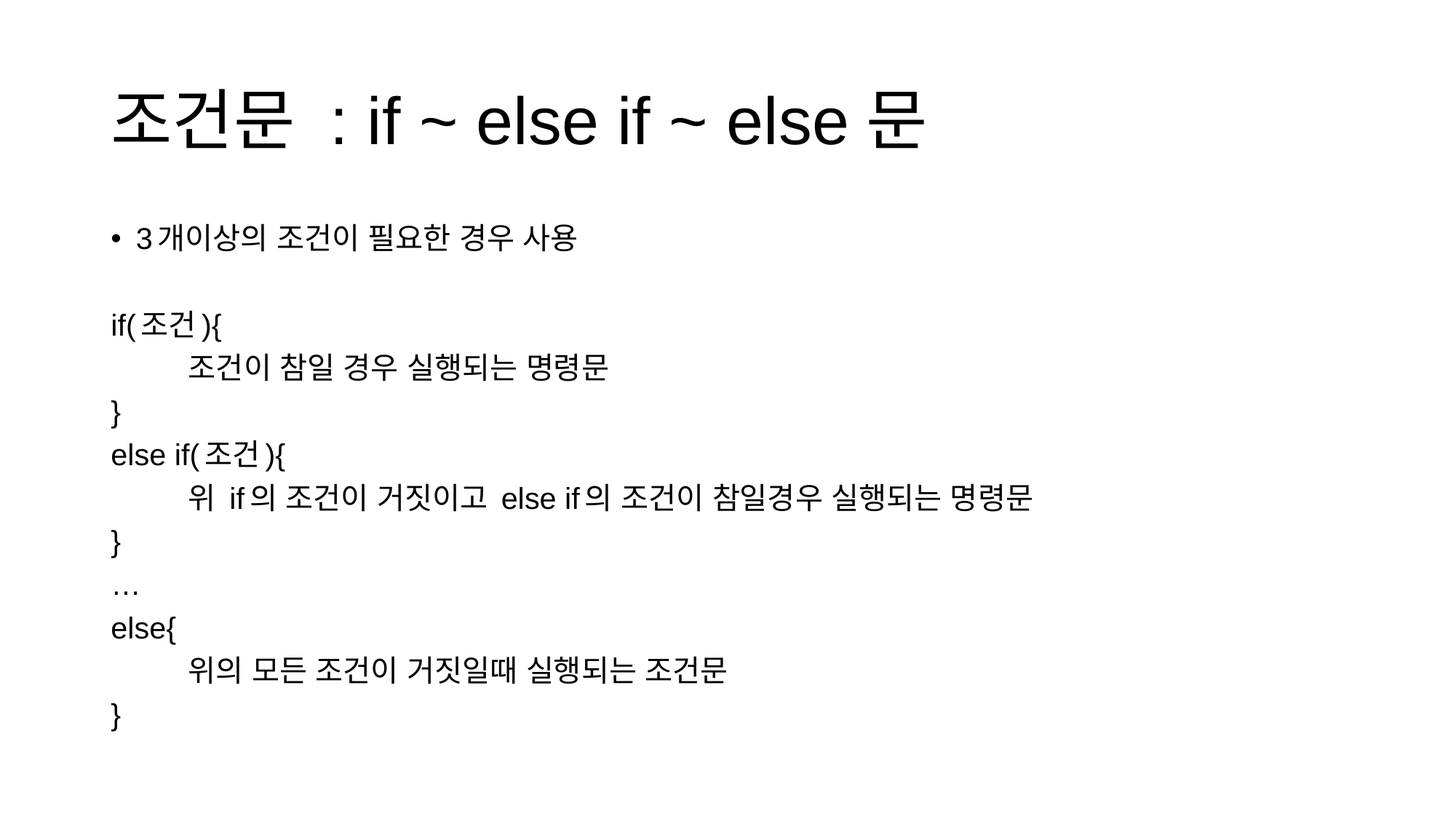

# 조건문 : if ~ else if ~ else문
3개이상의 조건이 필요한 경우 사용

if(조건){
	조건이 참일 경우 실행되는 명령문
}
else if(조건){
	위 if의 조건이 거짓이고 else if의 조건이 참일경우 실행되는 명령문
}
…
else{
	위의 모든 조건이 거짓일때 실행되는 조건문
}